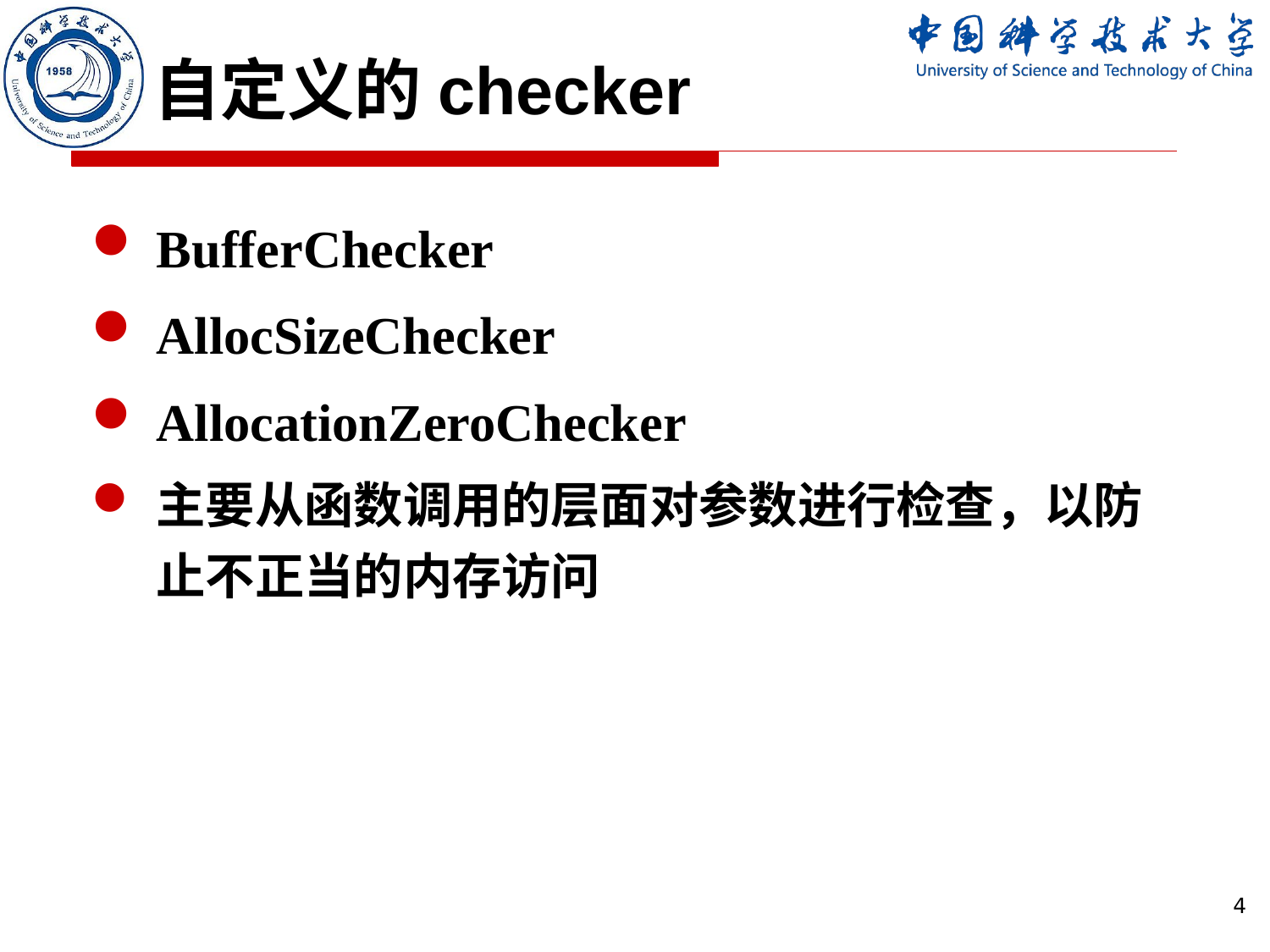

自定义的checker
BufferChecker
AllocSizeChecker
AllocationZeroChecker
主要从函数调用的层面对参数进行检查，以防止不正当的内存访问

4